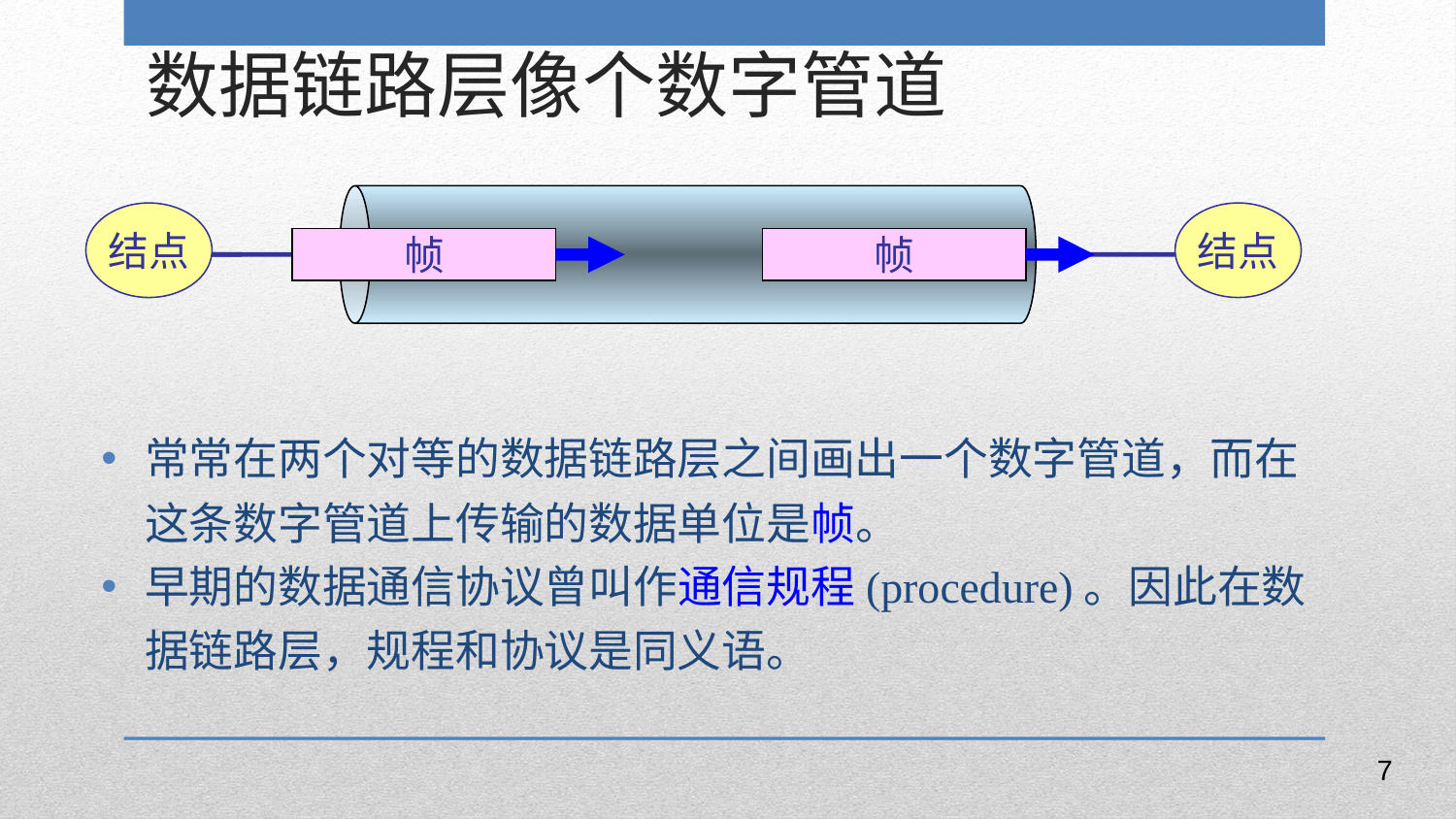

数据链路层像个数字管道
结点
结点

帧
帧

常常在两个对等的数据链路层之间画出一个数字管道，而在这条数字管道上传输的数据单位是帧。
早期的数据通信协议曾叫作通信规程(procedure)。因此在数据链路层，规程和协议是同义语。
7